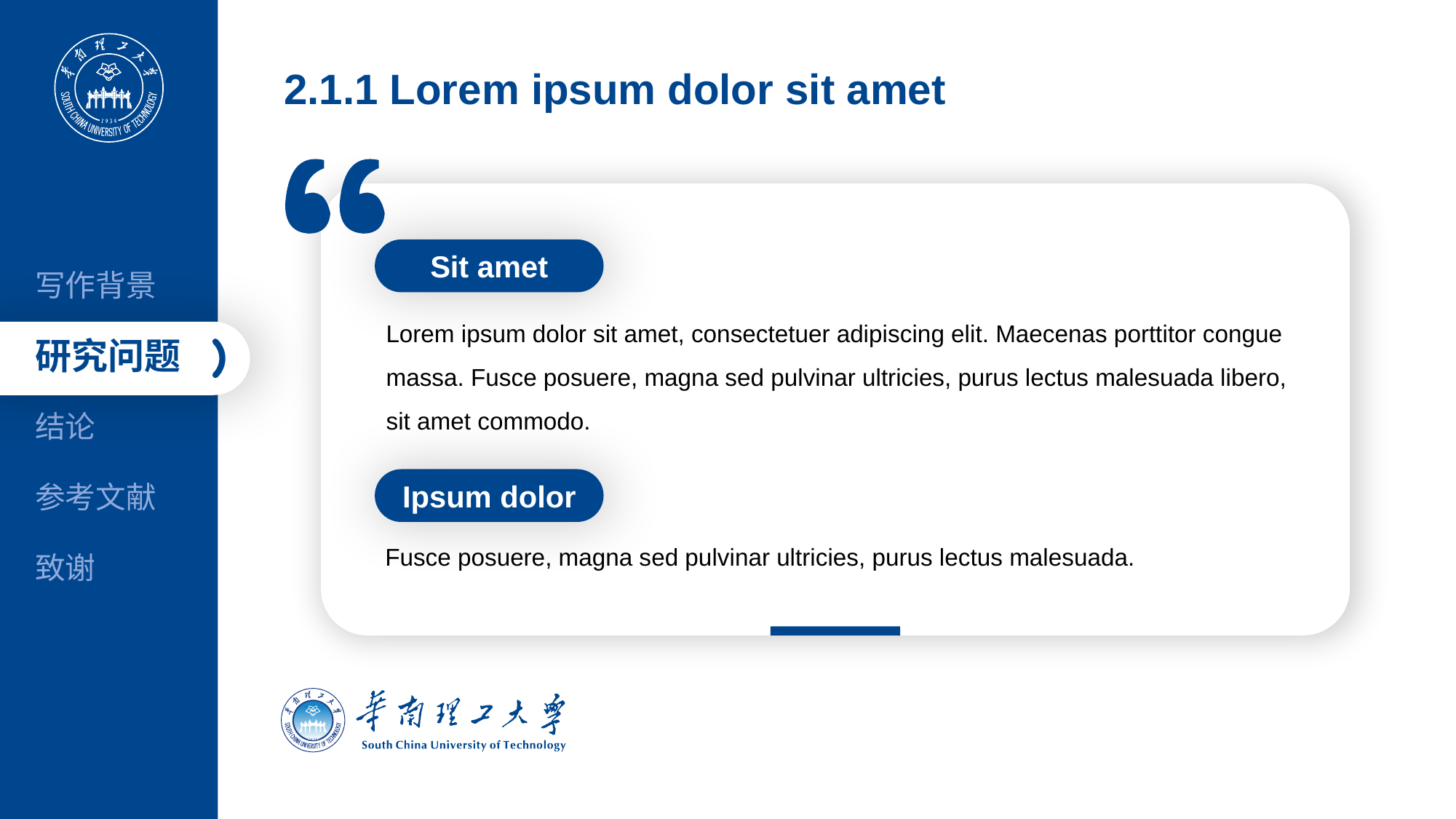

2.1.1 Lorem ipsum dolor sit amet

Sit amet
写作背景
Lorem ipsum dolor sit amet, consectetuer adipiscing elit. Maecenas porttitor congue massa. Fusce posuere, magna sed pulvinar ultricies, purus lectus malesuada libero, sit amet commodo.

研究问题

结论

Ipsum dolor
参考文献
Fusce posuere, magna sed pulvinar ultricies, purus lectus malesuada.
致谢